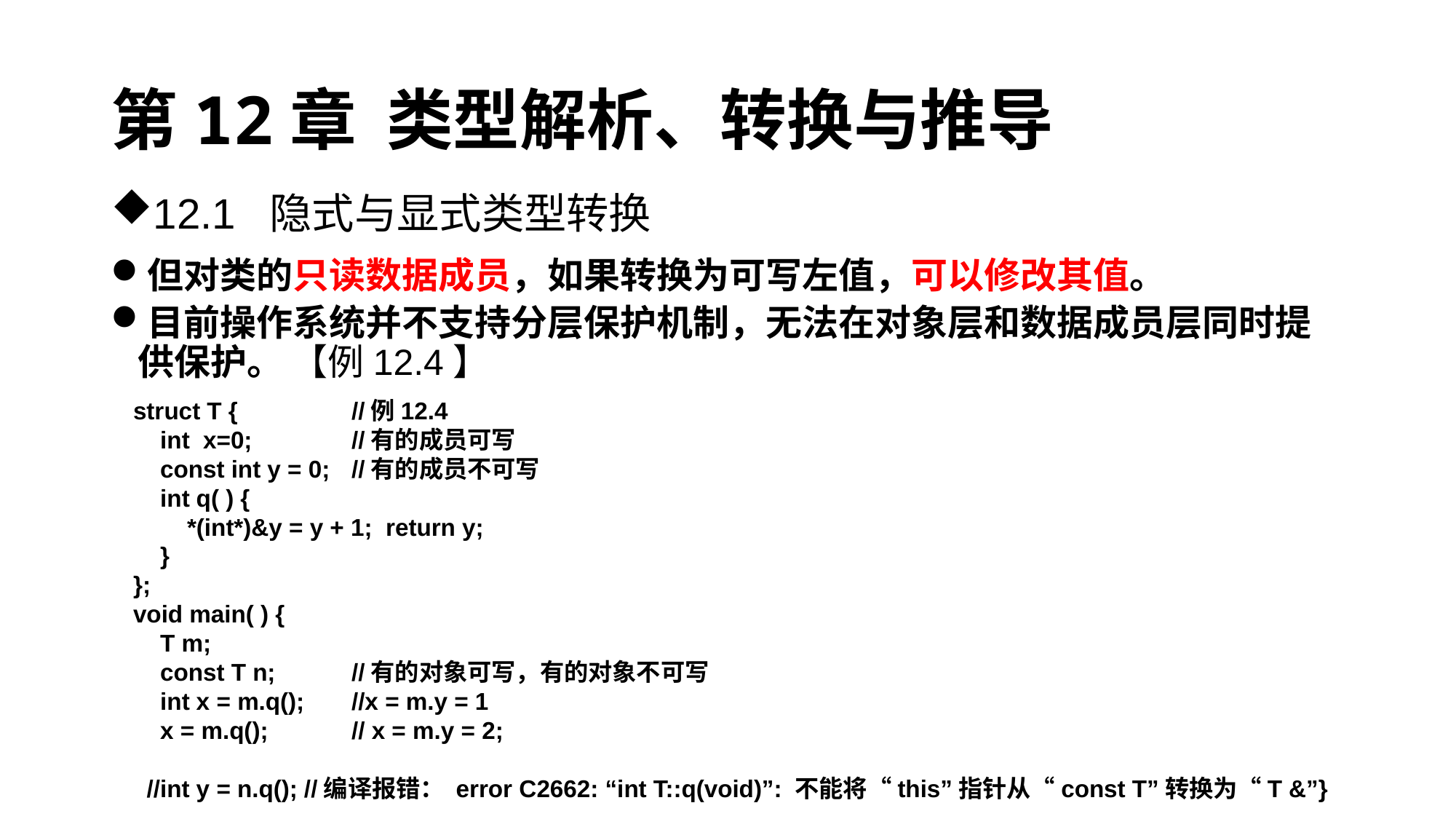

# 第12章  类型解析、转换与推导
12.1  隐式与显式类型转换
但对类的只读数据成员，如果转换为可写左值，可以修改其值。
目前操作系统并不支持分层保护机制，无法在对象层和数据成员层同时提供保护。 【例12.4】
struct T {		//例12.4
    int  x=0;	//有的成员可写
    const int y = 0;	//有的成员不可写
    int q( ) {
        *(int*)&y = y + 1;  return y;
    }
};
void main( ) {
    T m;
    const T n;	//有的对象可写，有的对象不可写
    int x = m.q();  	//x = m.y = 1
    x = m.q();	// x = m.y = 2;

  //int y = n.q(); //编译报错： error C2662: “int T::q(void)”: 不能将“this”指针从“const T”转换为“T &”}